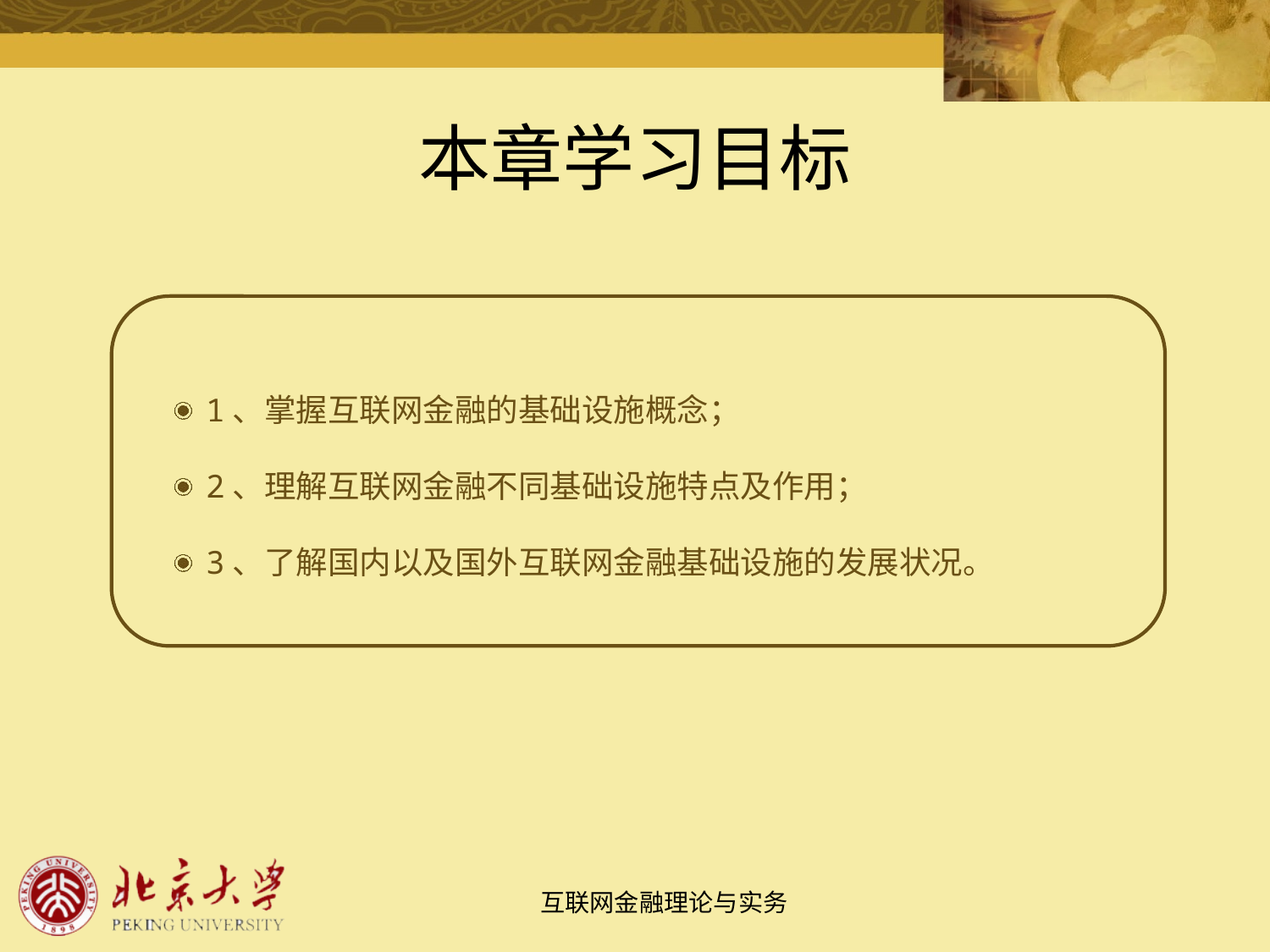

# 本章学习目标

1、掌握互联网金融的基础设施概念；
2、理解互联网金融不同基础设施特点及作用；
3、了解国内以及国外互联网金融基础设施的发展状况。